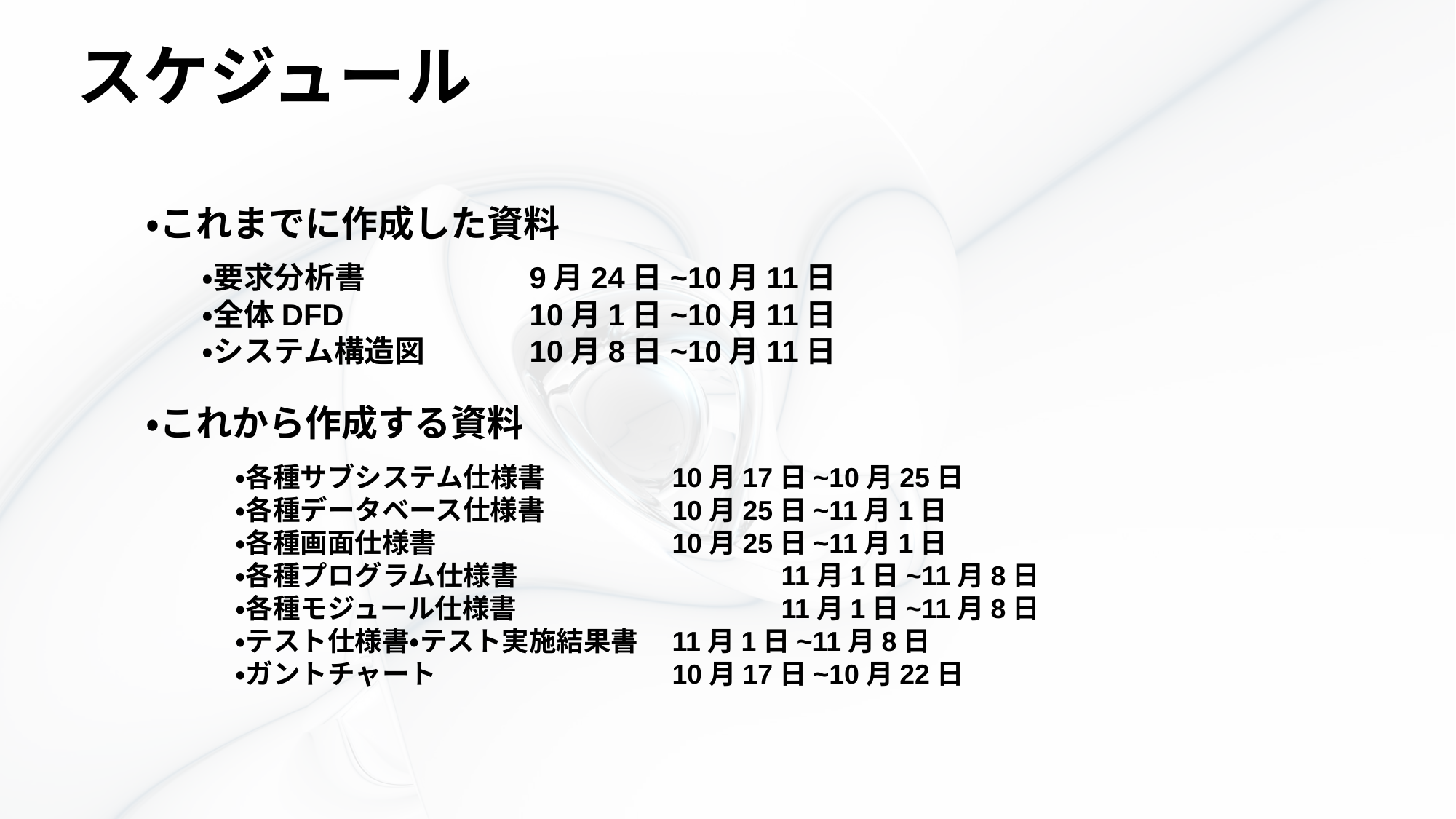

# スケジュール
・これまでに作成した資料
・要求分析書		9月24日~10月11日
・全体DFD		10月1日~10月11日
・システム構造図	10月8日~10月11日
・これから作成する資料
・各種サブシステム仕様書		10月17日~10月25日
・各種データベース仕様書		10月25日~11月1日
・各種画面仕様書			10月25日~11月1日
・各種プログラム仕様書			11月1日~11月8日
・各種モジュール仕様書			11月1日~11月8日
・テスト仕様書・テスト実施結果書	11月1日~11月8日
・ガントチャート			10月17日~10月22日